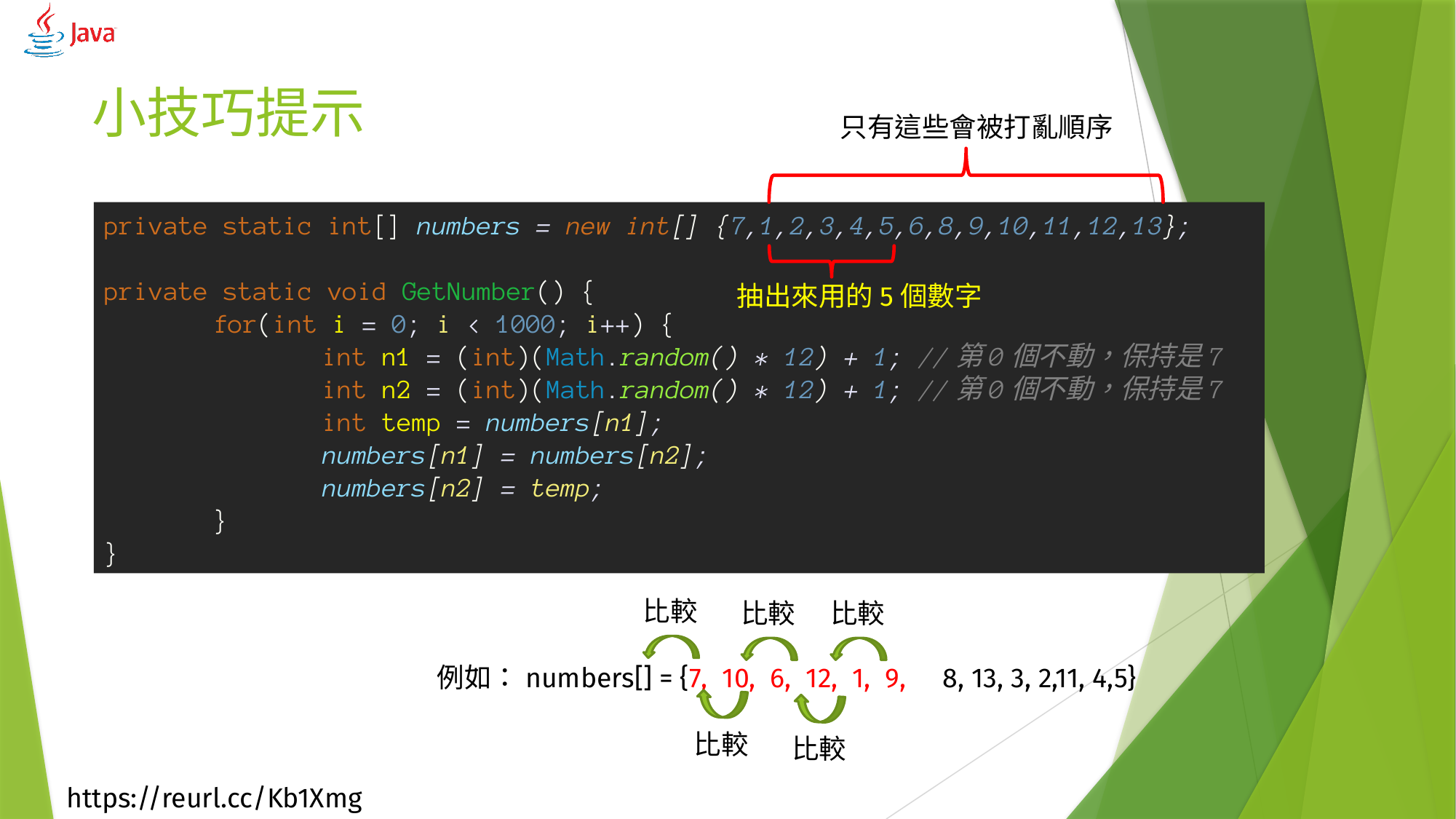

# 小技巧提示
只有這些會被打亂順序

private static int[] numbers = new int[] {7,1,2,3,4,5,6,8,9,10,11,12,13};

private static void GetNumber() {
	for(int i = 0; i < 1000; i++) {
		int n1 = (int)(Math.random() * 12) + 1; //第0個不動，保持是7
		int n2 = (int)(Math.random() * 12) + 1; //第0個不動，保持是7
		int temp = numbers[n1];
		numbers[n1] = numbers[n2];
		numbers[n2] = temp;
	}
}
抽出來用的5個數字
比較
比較
比較

例如：numbers[] = {7,  10,  6,  12,  1,  9,     8, 13, 3, 2,11, 4,5}

比較
比較